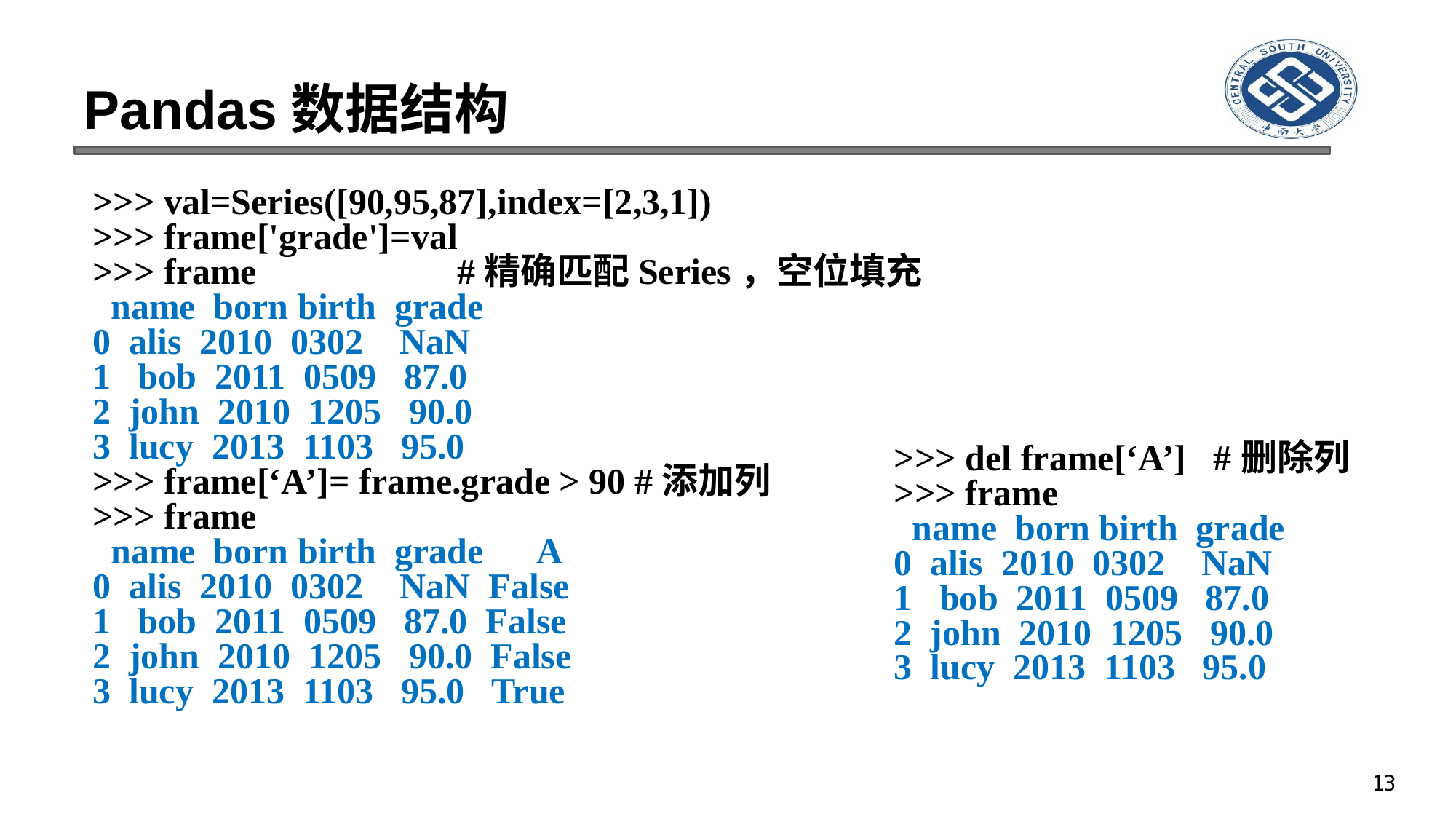

# Pandas数据结构

>>> val=Series([90,95,87],index=[2,3,1])
>>> frame['grade']=val
>>> frame                      #精确匹配Series，空位填充
  name  born birth  grade
0  alis  2010  0302    NaN
1   bob  2011  0509   87.0
2  john  2010  1205   90.0
3  lucy  2013  1103   95.0
>>> frame[‘A’]= frame.grade > 90 #添加列
>>> frame
  name  born birth  grade      A
0  alis  2010  0302    NaN  False
1   bob  2011  0509   87.0  False
2  john  2010  1205   90.0  False
3  lucy  2013  1103   95.0   True
>>> del frame[‘A’]   #删除列
>>> frame
  name  born birth  grade
0  alis  2010  0302    NaN
1   bob  2011  0509   87.0
2  john  2010  1205   90.0
3  lucy  2013  1103   95.0
13